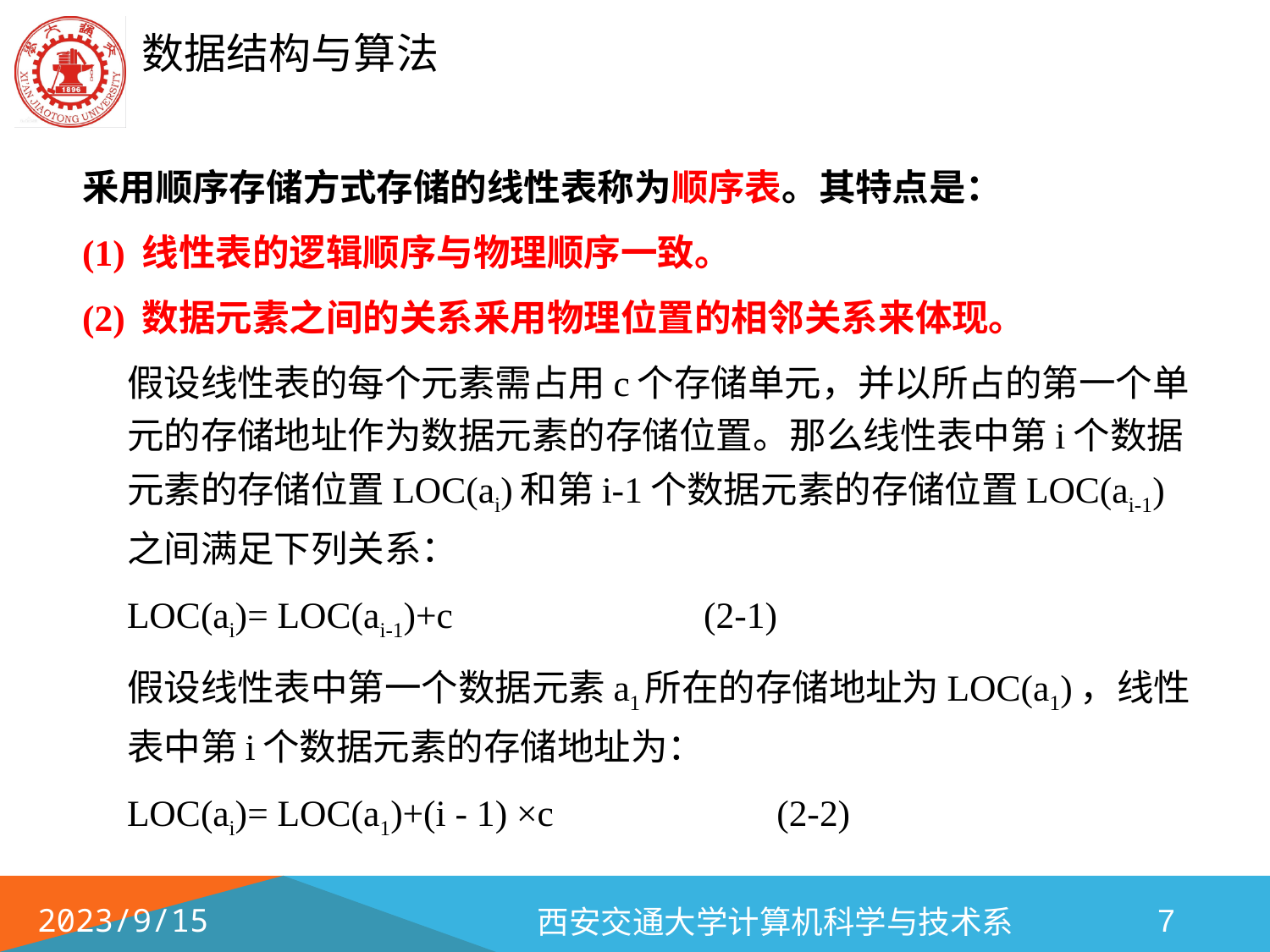

釆用顺序存储方式存储的线性表称为顺序表。其特点是：
(1) 线性表的逻辑顺序与物理顺序一致。
(2) 数据元素之间的关系釆用物理位置的相邻关系来体现。
		假设线性表的每个元素需占用c个存储单元，并以所占的第一个单元的存储地址作为数据元素的存储位置。那么线性表中第i个数据元素的存储位置LOC(ai)和第i-1个数据元素的存储位置LOC(ai-1)之间满足下列关系：
		LOC(ai)= LOC(ai-1)+c                           (2-1)
		假设线性表中第一个数据元素a1所在的存储地址为LOC(a1)，线性表中第i个数据元素的存储地址为：
		LOC(ai)= LOC(a1)+(i - 1) ×c                        (2-2)